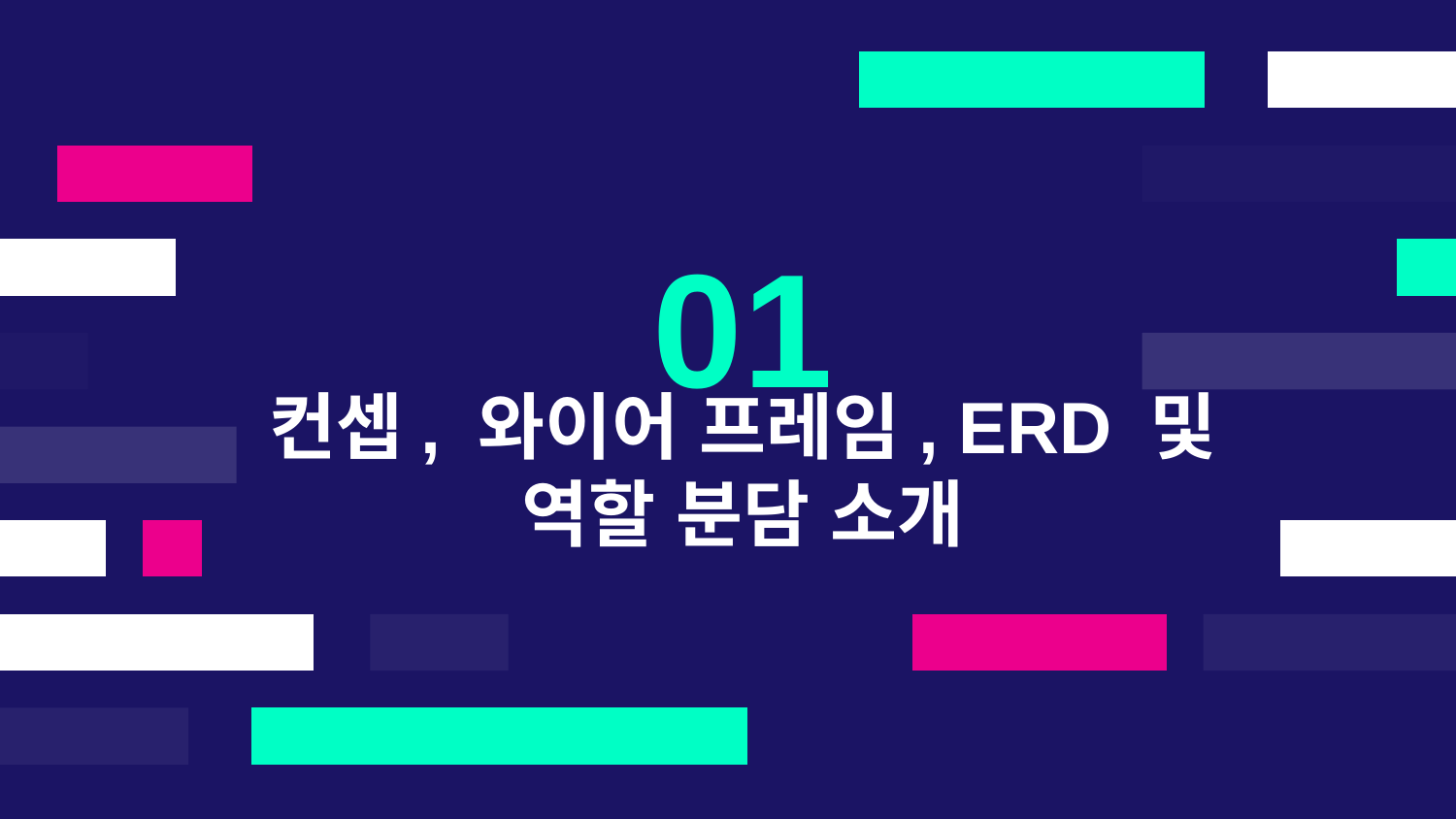

01
# 컨셉, 와이어 프레임, ERD 및 역할 분담 소개